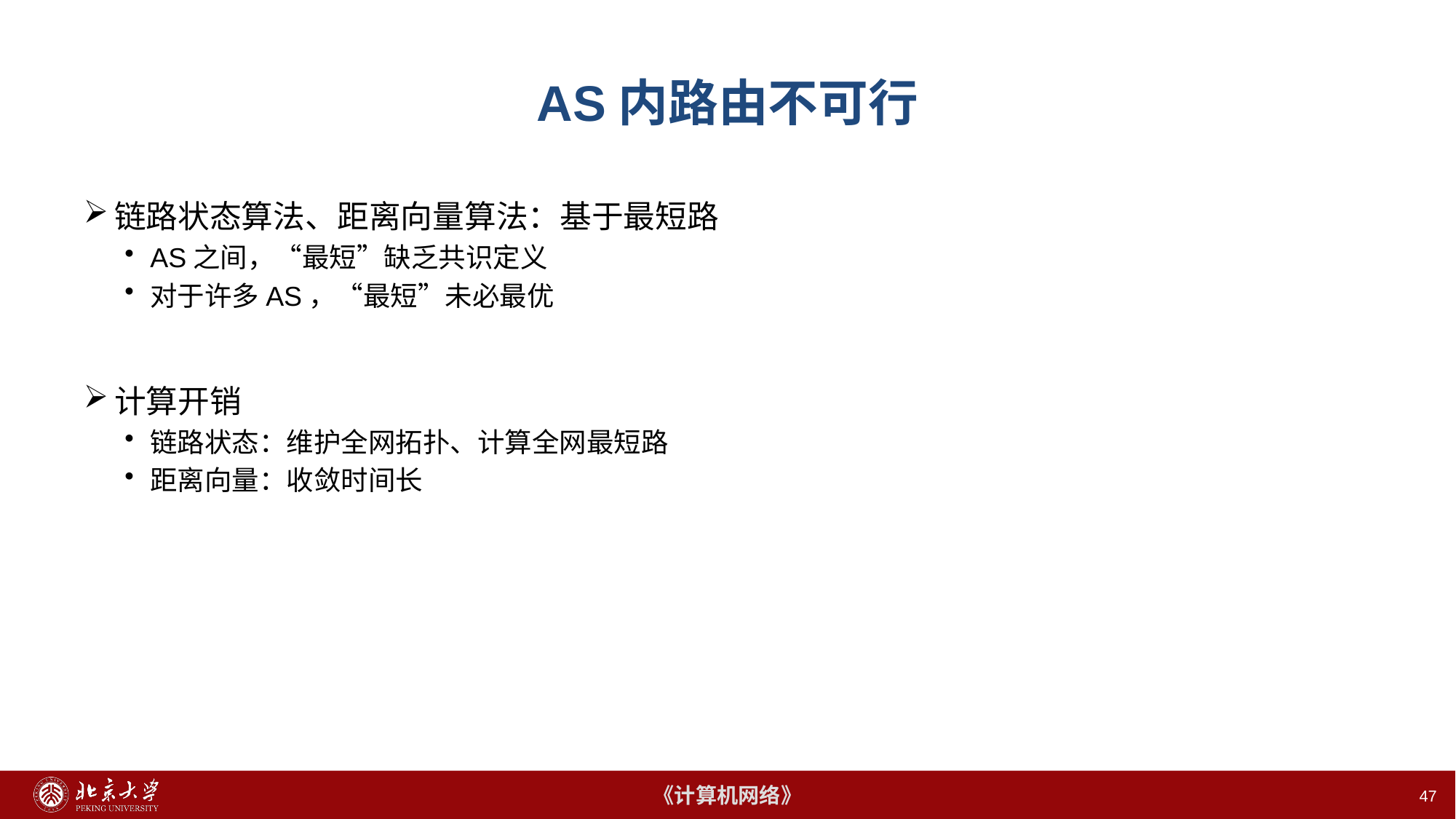

# AS内路由不可行
链路状态算法、距离向量算法：基于最短路
AS之间，“最短”缺乏共识定义
对于许多AS，“最短”未必最优

计算开销
链路状态：维护全网拓扑、计算全网最短路
距离向量：收敛时间长
47